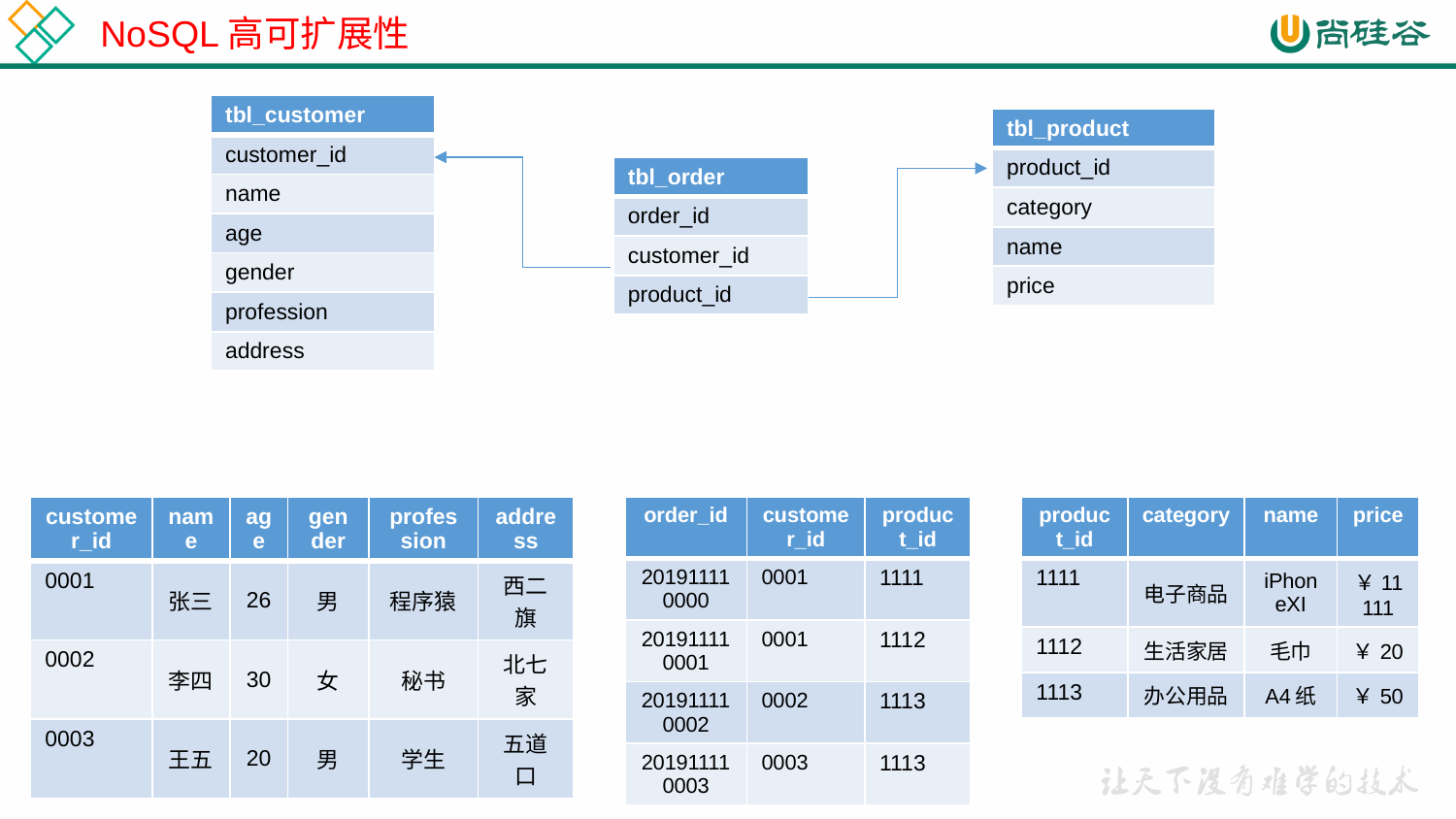

NoSQL高可扩展性
| tbl\_customer |
| --- |
| customer\_id |
| name |
| age |
| gender |
| profession |
| address |
| tbl\_product |
| --- |
| product\_id |
| category |
| name |
| price |
| tbl\_order |
| --- |
| order\_id |
| customer\_id |
| product\_id |
| customer\_id | name | age | gender | profession | address |
| --- | --- | --- | --- | --- | --- |
| 0001 | 张三 | 26 | 男 | 程序猿 | 西二旗 |
| 0002 | 李四 | 30 | 女 | 秘书 | 北七家 |
| 0003 | 王五 | 20 | 男 | 学生 | 五道口 |
| order\_id | customer\_id | product\_id |
| --- | --- | --- |
| 201911110000 | 0001 | 1111 |
| 201911110001 | 0001 | 1112 |
| 201911110002 | 0002 | 1113 |
| 201911110003 | 0003 | 1113 |
| product\_id | category | name | price |
| --- | --- | --- | --- |
| 1111 | 电子商品 | iPhoneXI | ￥11111 |
| 1112 | 生活家居 | 毛巾 | ￥20 |
| 1113 | 办公用品 | A4纸 | ￥50 |